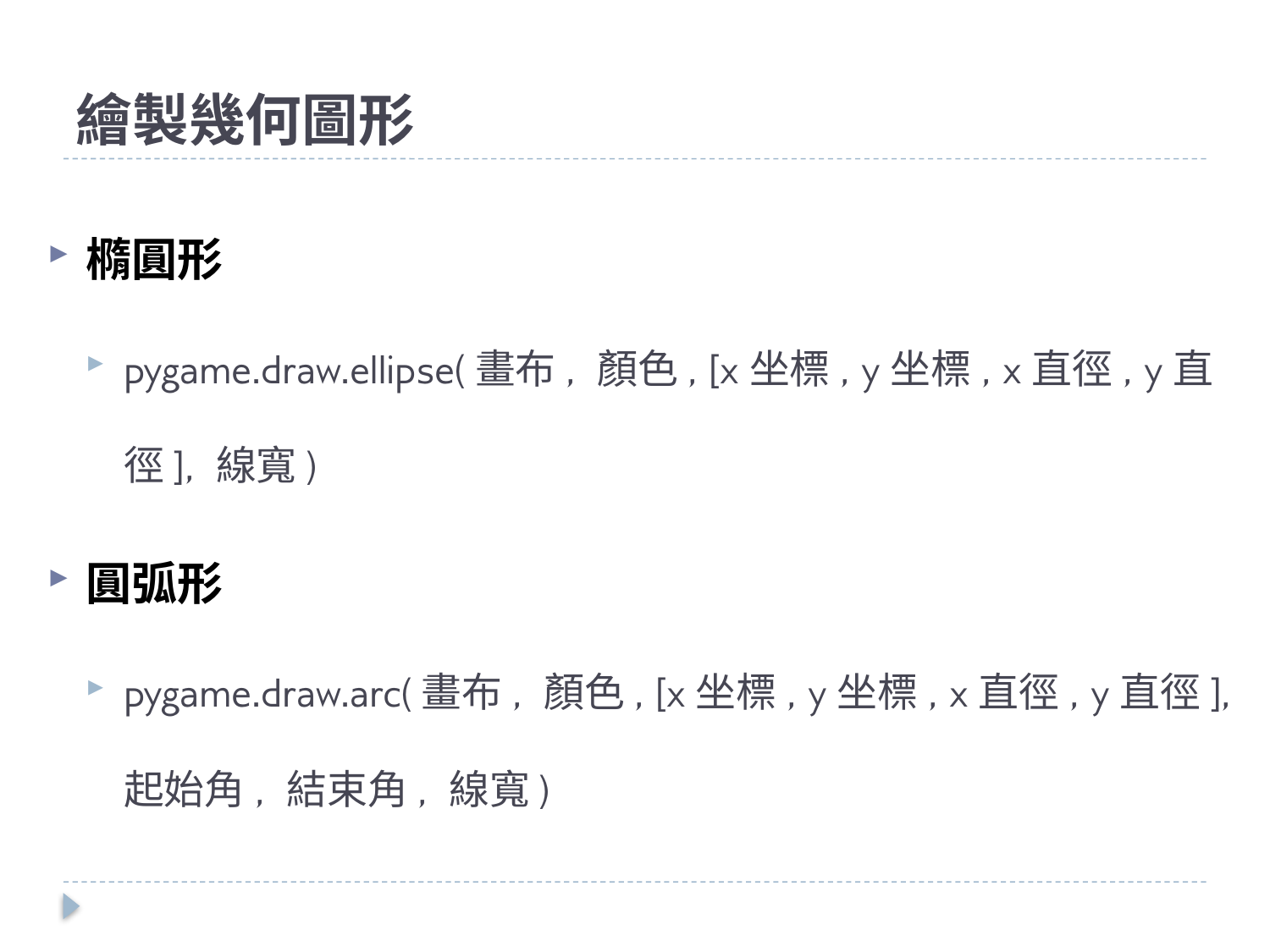

# 繪製幾何圖形
橢圓形
pygame.draw.ellipse(畫布, 顏色, [x坐標, y坐標, x直徑, y直徑], 線寬)
圓弧形
pygame.draw.arc(畫布, 顏色, [x坐標, y坐標, x直徑, y直徑], 起始角, 結束角, 線寬)